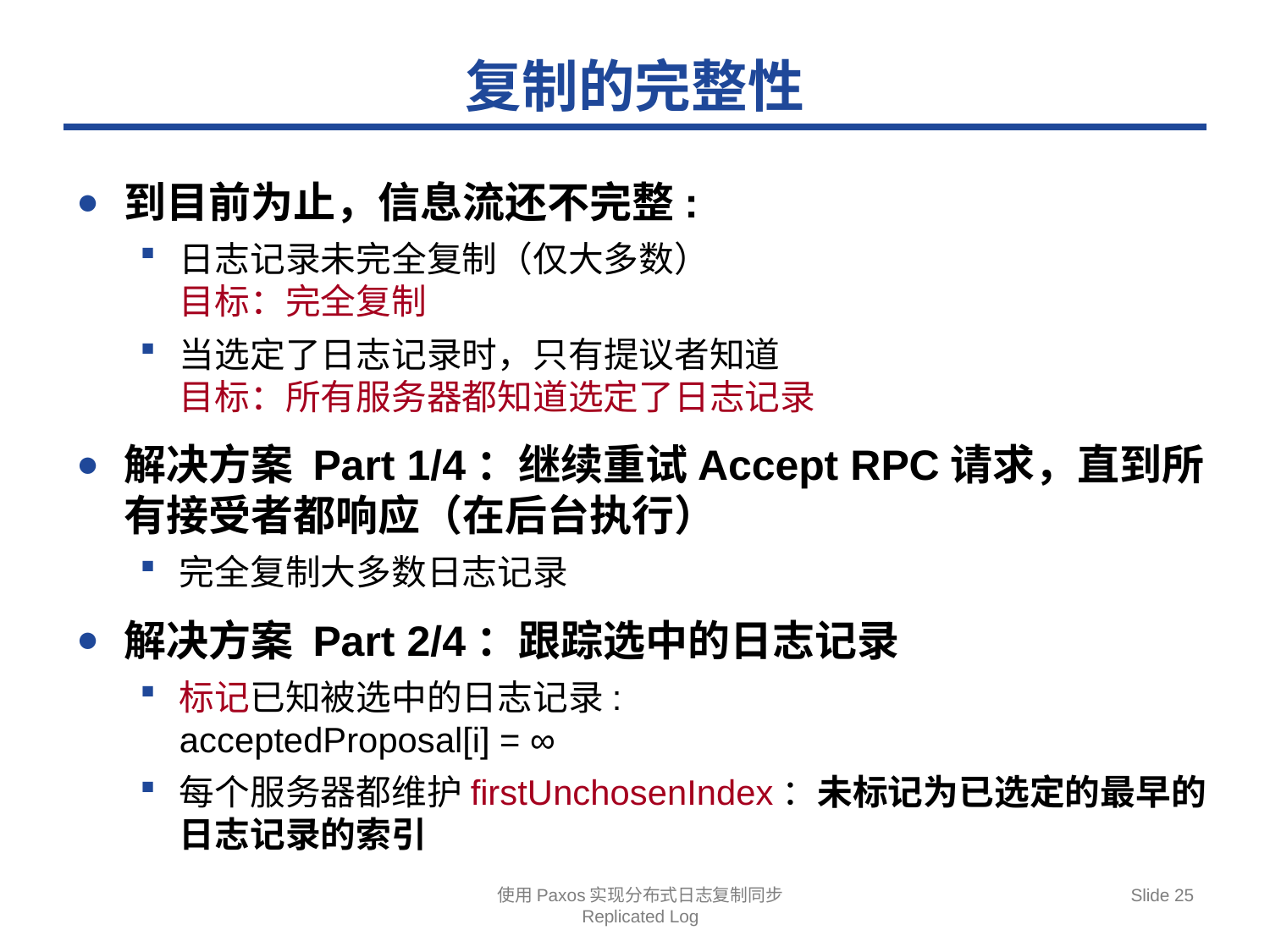

# 复制的完整性
到目前为止，信息流还不完整:
日志记录未完全复制（仅大多数）
目标：完全复制
当选定了日志记录时，只有提议者知道
目标：所有服务器都知道选定了日志记录
解决方案 Part 1/4：继续重试Accept RPC请求，直到所有接受者都响应（在后台执行）
完全复制大多数日志记录
解决方案 Part 2/4：跟踪选中的日志记录
标记已知被选中的日志记录:
acceptedProposal[i] = ∞
每个服务器都维护firstUnchosenIndex：未标记为已选定的最早的日志记录的索引

使用Paxos实现分布式日志复制同步
Replicated Log
Slide 25